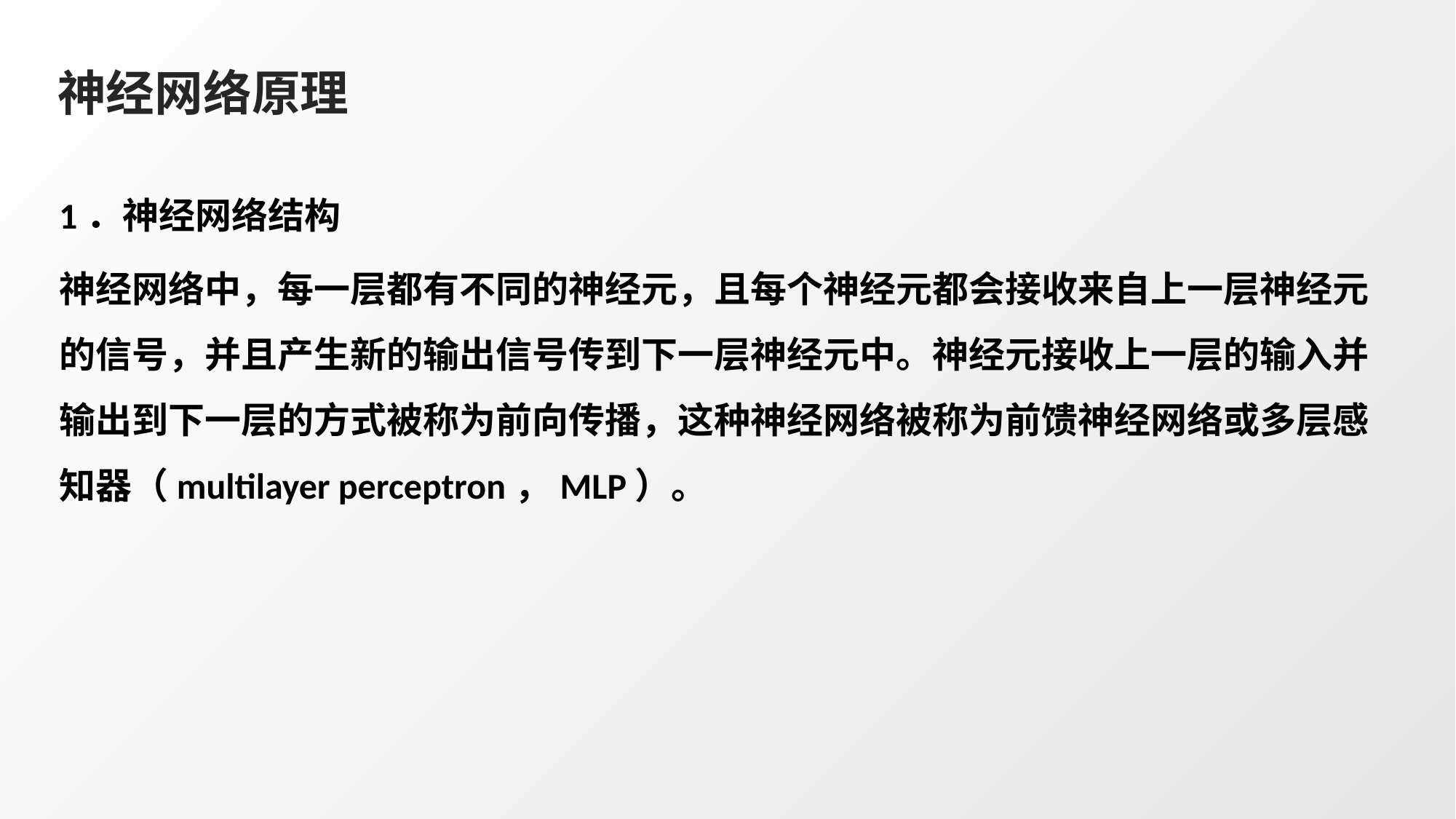

# 神经网络原理
1．神经网络结构
神经网络中，每一层都有不同的神经元，且每个神经元都会接收来自上一层神经元的信号，并且产生新的输出信号传到下一层神经元中。神经元接收上一层的输入并输出到下一层的方式被称为前向传播，这种神经网络被称为前馈神经网络或多层感知器（multilayer perceptron，MLP）。